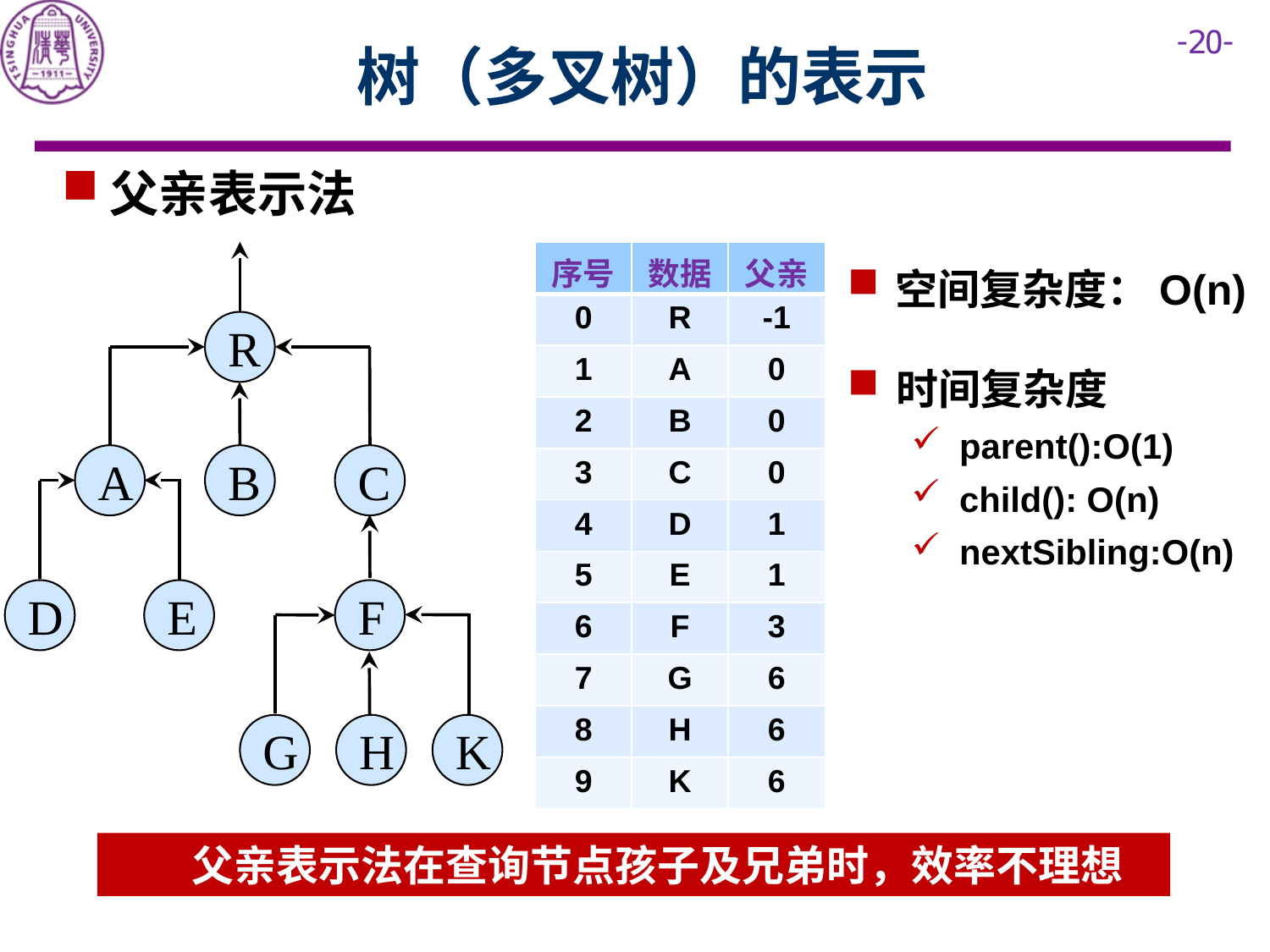

# 树（多叉树）的表示
父亲表示法
| 序号 | 数据 | 父亲 |
| --- | --- | --- |
| 0 | R | -1 |
| 1 | A | 0 |
| 2 | B | 0 |
| 3 | C | 0 |
| 4 | D | 1 |
| 5 | E | 1 |
| 6 | F | 3 |
| 7 | G | 6 |
| 8 | H | 6 |
| 9 | K | 6 |
空间复杂度：O(n)
R
时间复杂度
parent():O(1)
child(): O(n)
nextSibling:O(n)
A
B
C
D
E
F
G
H
K
父亲表示法在查询节点孩子及兄弟时，效率不理想